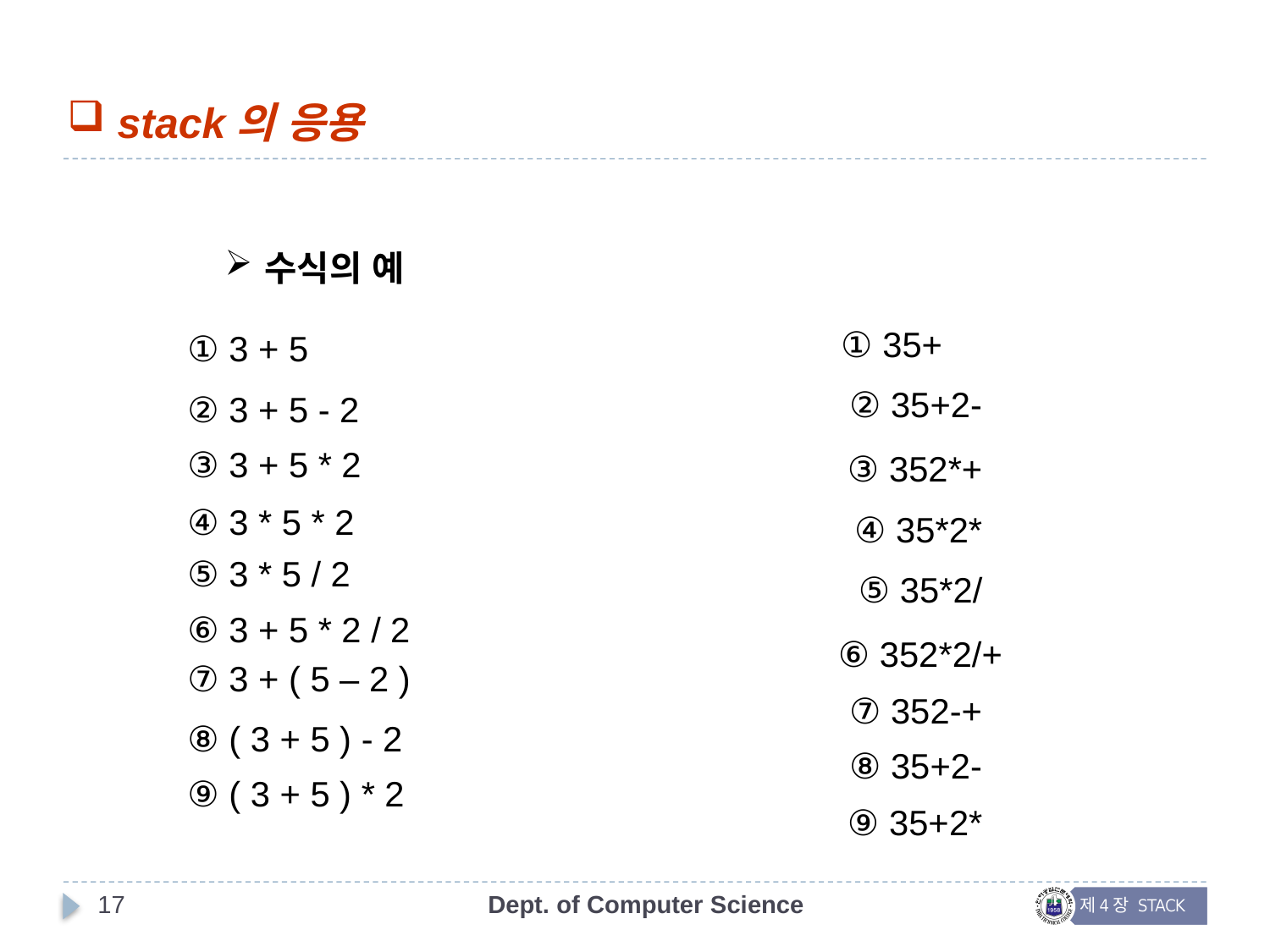

stack의 응용
수식의 예
① 35+
① 3 + 5
② 35+2-
② 3 + 5 - 2
③ 3 + 5 * 2
③ 352*+
④ 3 * 5 * 2
④ 35*2*
⑤ 3 * 5 / 2
⑤ 35*2/
⑥ 3 + 5 * 2 / 2
⑥ 352*2/+
⑦ 3 + ( 5 – 2 )
⑦ 352-+
⑧ ( 3 + 5 ) - 2
⑧ 35+2-
⑨ ( 3 + 5 ) * 2
⑨ 35+2*
17
Dept. of Computer Science